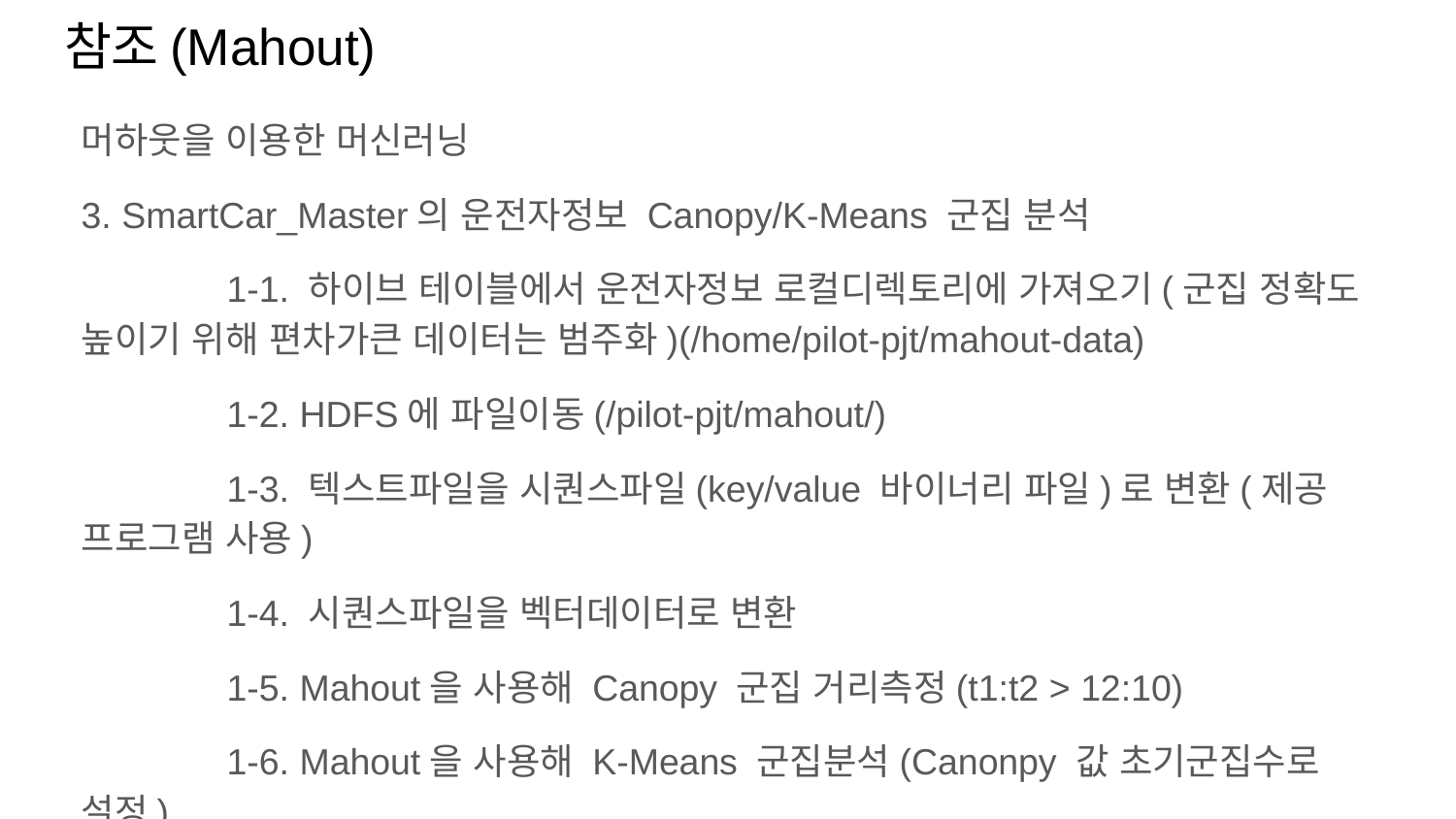

# 참조(Mahout)
머하웃을 이용한 머신러닝
3. SmartCar_Master의 운전자정보 Canopy/K-Means 군집 분석
	1-1. 하이브 테이블에서 운전자정보 로컬디렉토리에 가져오기(군집 정확도 높이기 위해 편차가큰 데이터는 범주화)(/home/pilot-pjt/mahout-data)
	1-2. HDFS에 파일이동(/pilot-pjt/mahout/)
	1-3. 텍스트파일을 시퀀스파일(key/value 바이너리 파일)로 변환(제공 프로그램 사용)
	1-4. 시퀀스파일을 벡터데이터로 변환
	1-5. Mahout을 사용해 Canopy 군집 거리측정(t1:t2 > 12:10)
	1-6. Mahout을 사용해 K-Means 군집분석(Canonpy 값 초기군집수로 설정)